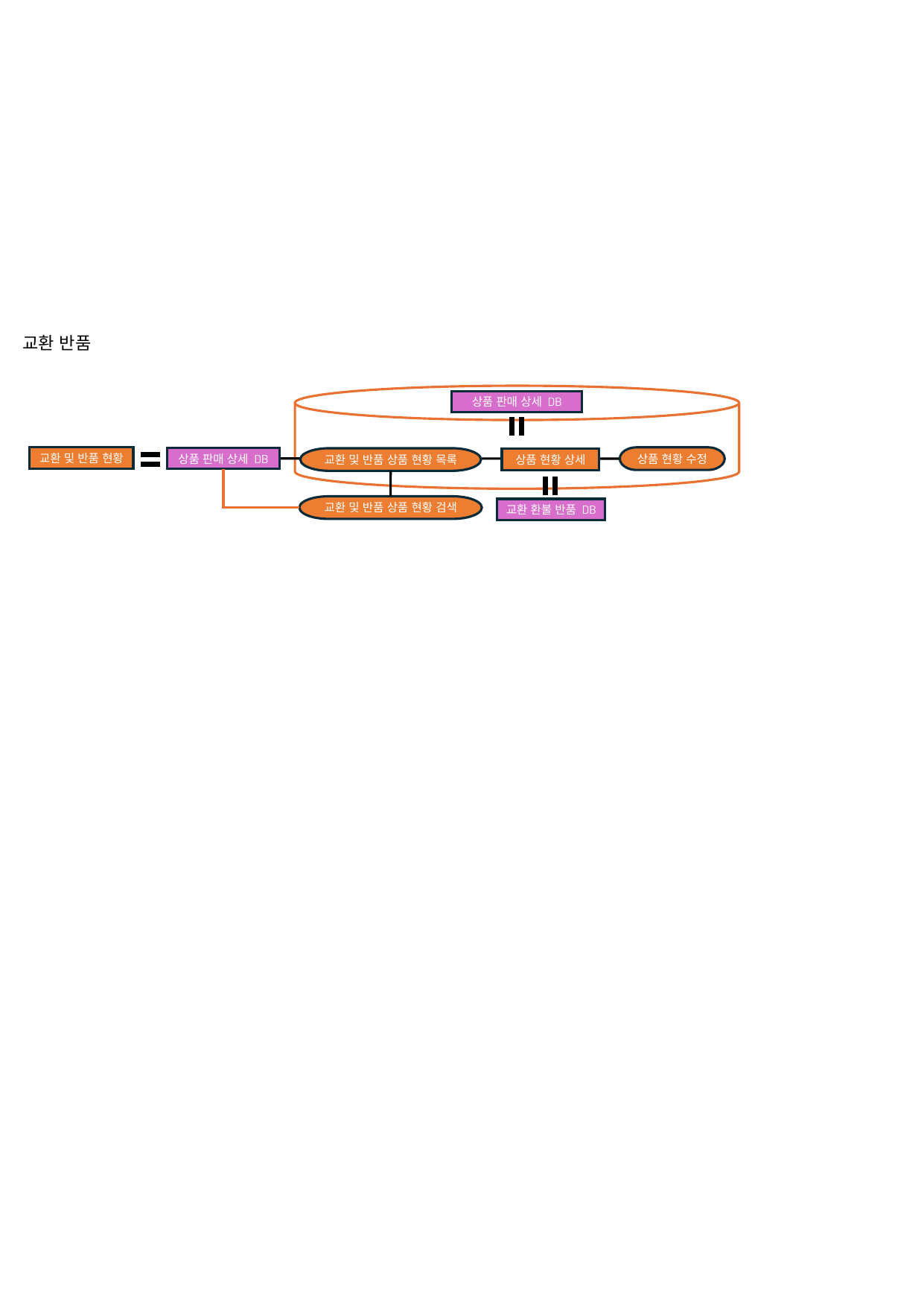

교환 반품

상품 판매 상세 DB

교환 및 반품 현황
상품 현황 수정
상품 판매 상세 DB
교환 및 반품 상품 현황 목록
상품 현황 상세

교환 및 반품 상품 현황 검색
교환 환불 반품 DB